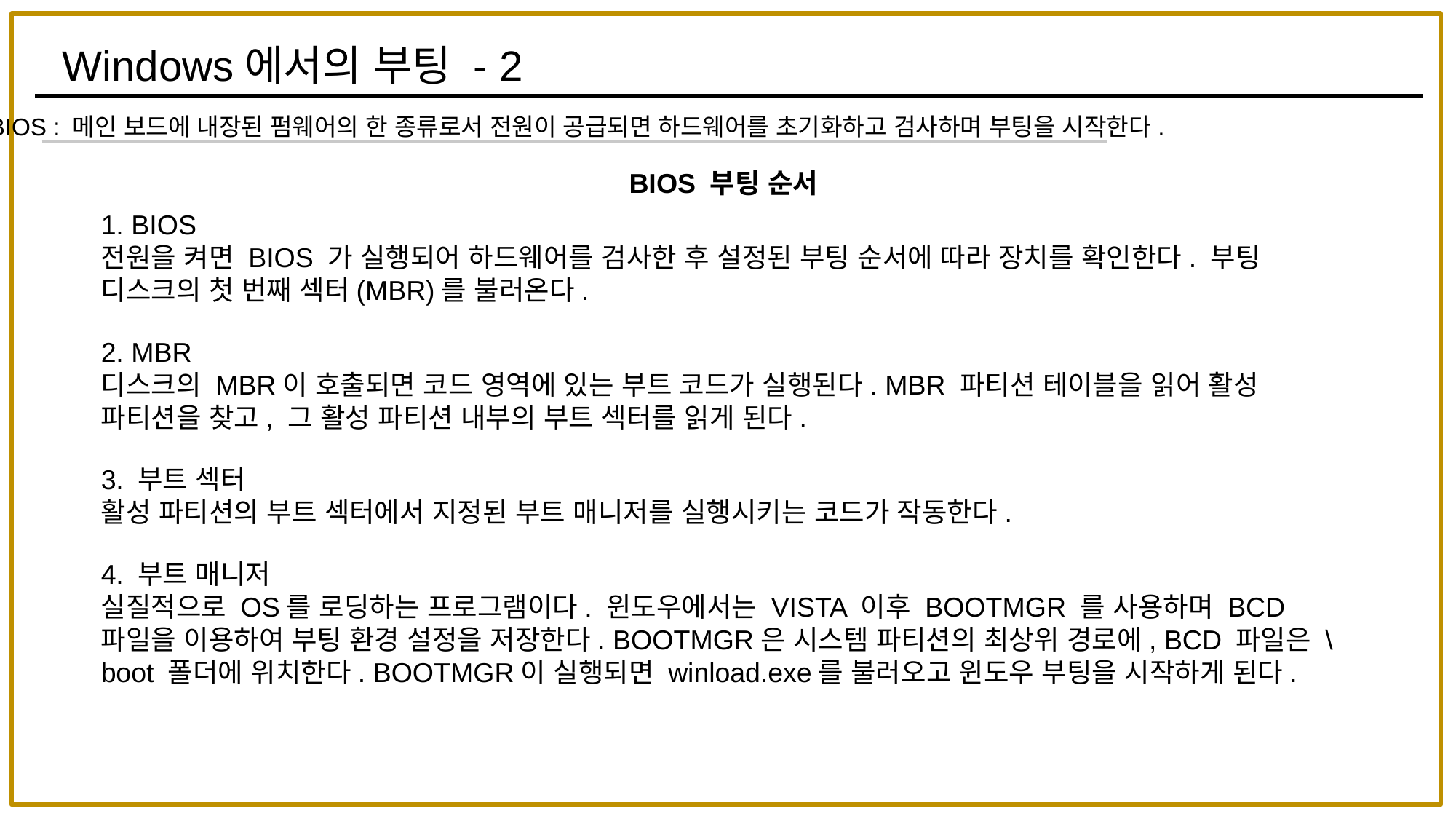

Windows에서의 부팅 - 2
BIOS : 메인 보드에 내장된 펌웨어의 한 종류로서 전원이 공급되면 하드웨어를 초기화하고 검사하며 부팅을 시작한다.
BIOS 부팅 순서
1. BIOS
전원을 켜면 BIOS 가 실행되어 하드웨어를 검사한 후 설정된 부팅 순서에 따라 장치를 확인한다. 부팅 디스크의 첫 번째 섹터(MBR)를 불러온다.
2. MBR
디스크의 MBR이 호출되면 코드 영역에 있는 부트 코드가 실행된다. MBR 파티션 테이블을 읽어 활성 파티션을 찾고, 그 활성 파티션 내부의 부트 섹터를 읽게 된다.
3. 부트 섹터
활성 파티션의 부트 섹터에서 지정된 부트 매니저를 실행시키는 코드가 작동한다.
4. 부트 매니저
실질적으로 OS를 로딩하는 프로그램이다. 윈도우에서는 VISTA 이후 BOOTMGR 를 사용하며 BCD파일을 이용하여 부팅 환경 설정을 저장한다. BOOTMGR은 시스템 파티션의 최상위 경로에, BCD 파일은 \boot 폴더에 위치한다. BOOTMGR이 실행되면 winload.exe를 불러오고 윈도우 부팅을 시작하게 된다.